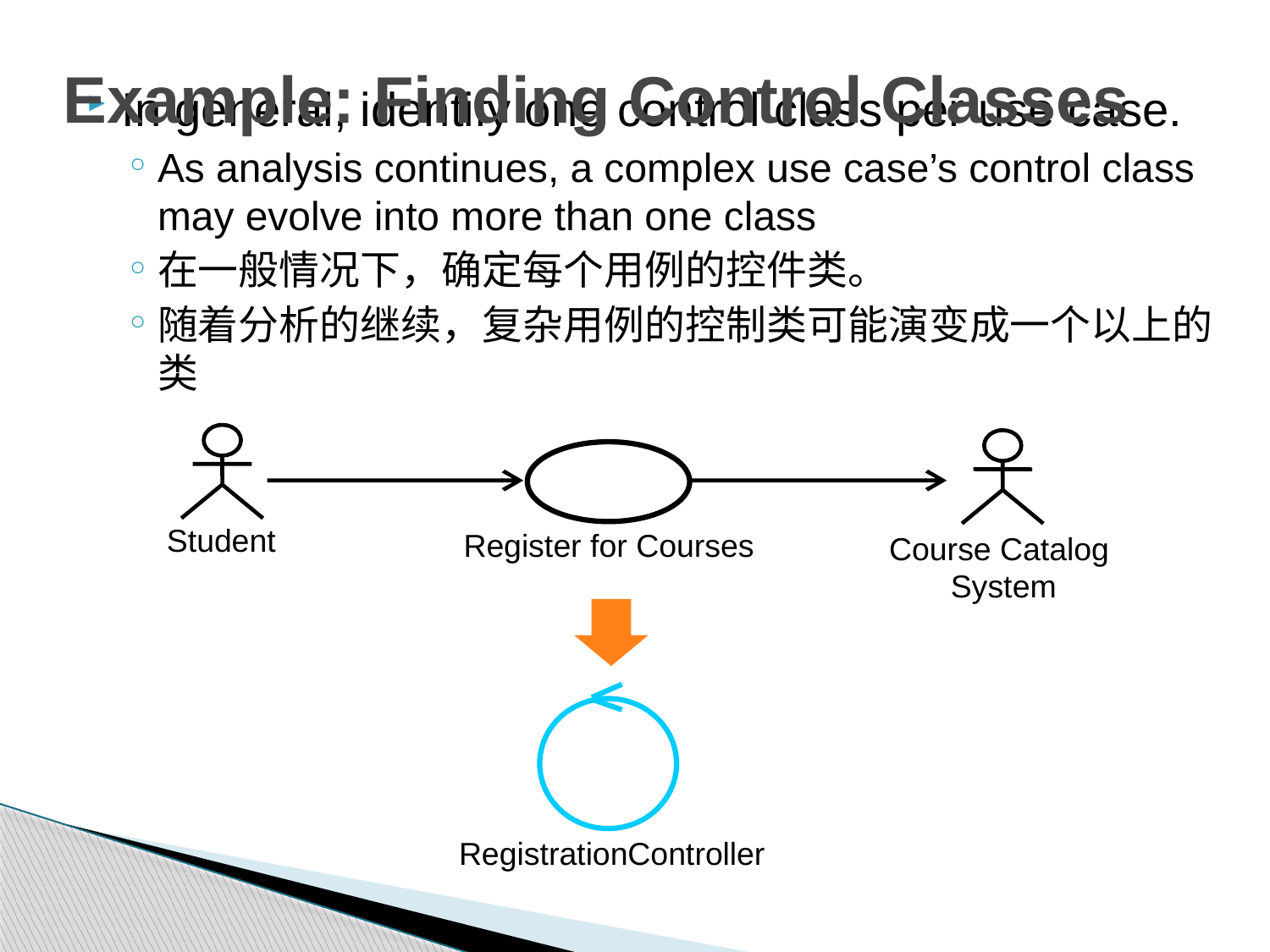

# Example: Finding Control Classes
In general, identify one control class per use case.
As analysis continues, a complex use case’s control class may evolve into more than one class
在一般情况下，确定每个用例的控件类。
随着分析的继续，复杂用例的控制类可能演变成一个以上的类

Student
Register for Courses
Course Catalog
System

RegistrationController